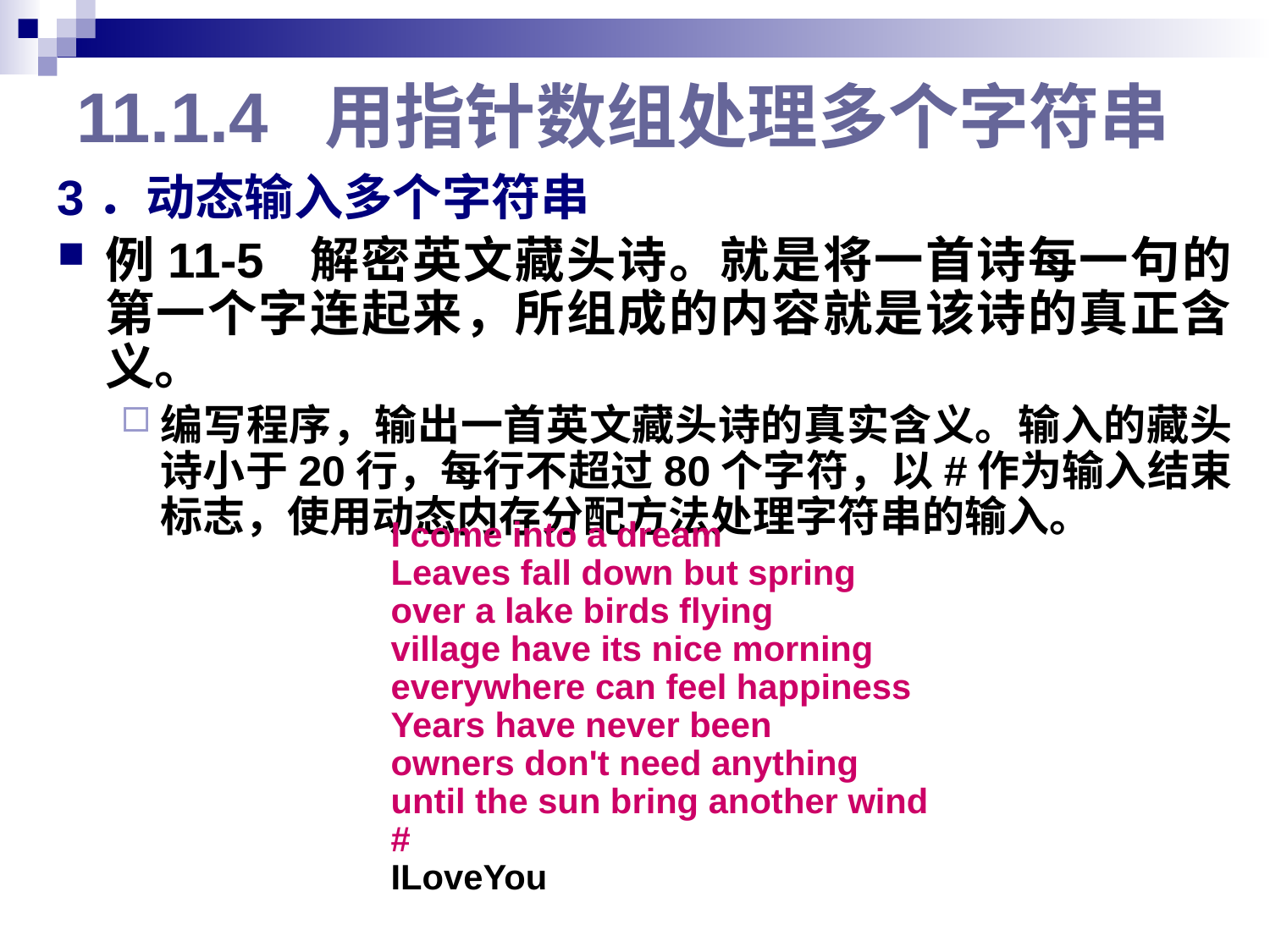

# 11.1.4  用指针数组处理多个字符串
3．动态输入多个字符串
例11-5  解密英文藏头诗。就是将一首诗每一句的第一个字连起来，所组成的内容就是该诗的真正含义。
编写程序，输出一首英文藏头诗的真实含义。输入的藏头诗小于20行，每行不超过80个字符，以#作为输入结束标志，使用动态内存分配方法处理字符串的输入。

I come into a dream
Leaves fall down but spring
over a lake birds flying
village have its nice morning
everywhere can feel happiness
Years have never been
owners don't need anything
until the sun bring another wind
#
ILoveYou